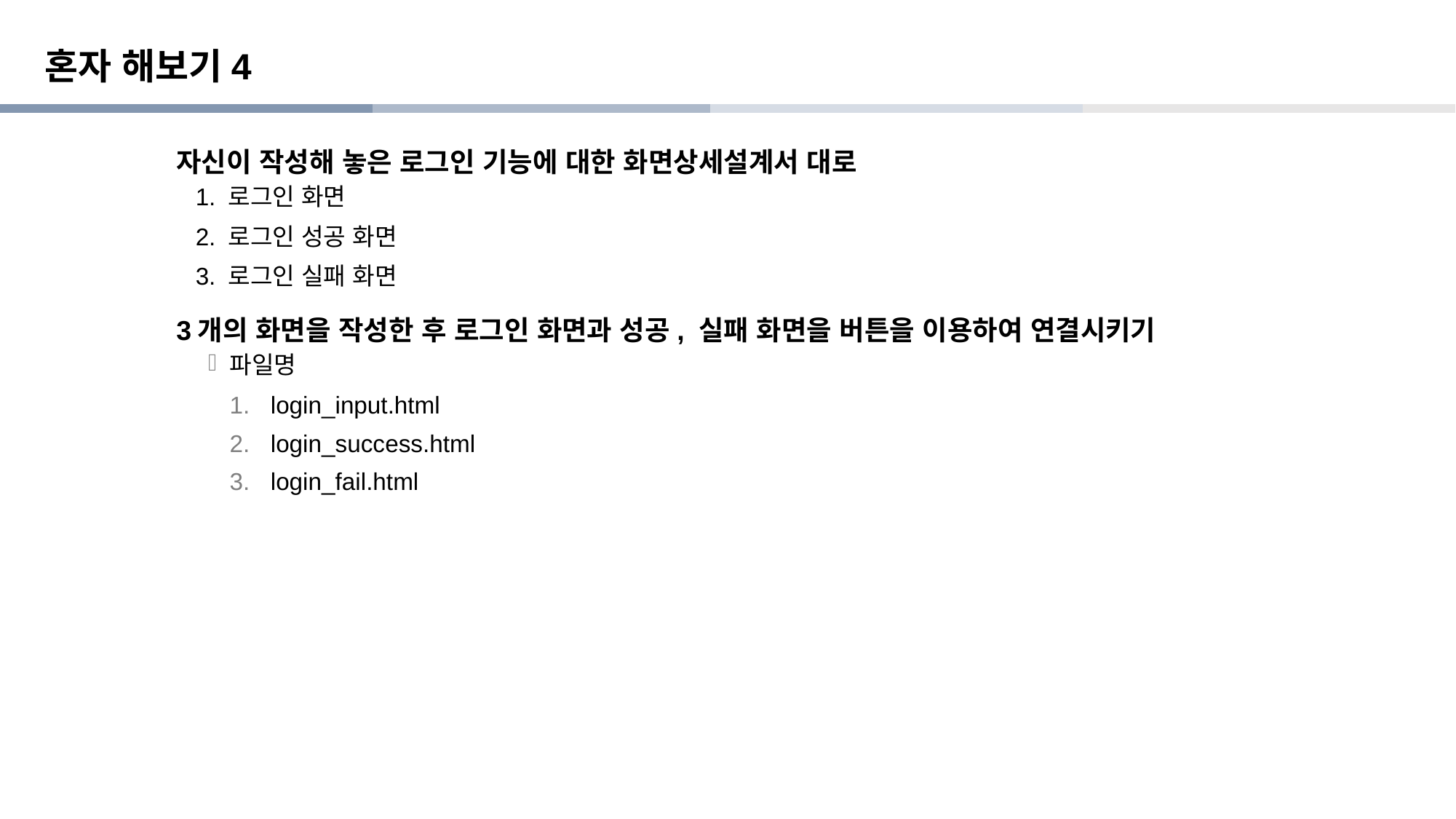

# 혼자 해보기4
자신이 작성해 놓은 로그인 기능에 대한 화면상세설계서 대로
 1. 로그인 화면
 2. 로그인 성공 화면
 3. 로그인 실패 화면
3개의 화면을 작성한 후 로그인 화면과 성공, 실패 화면을 버튼을 이용하여 연결시키기
파일명
login_input.html
login_success.html
login_fail.html